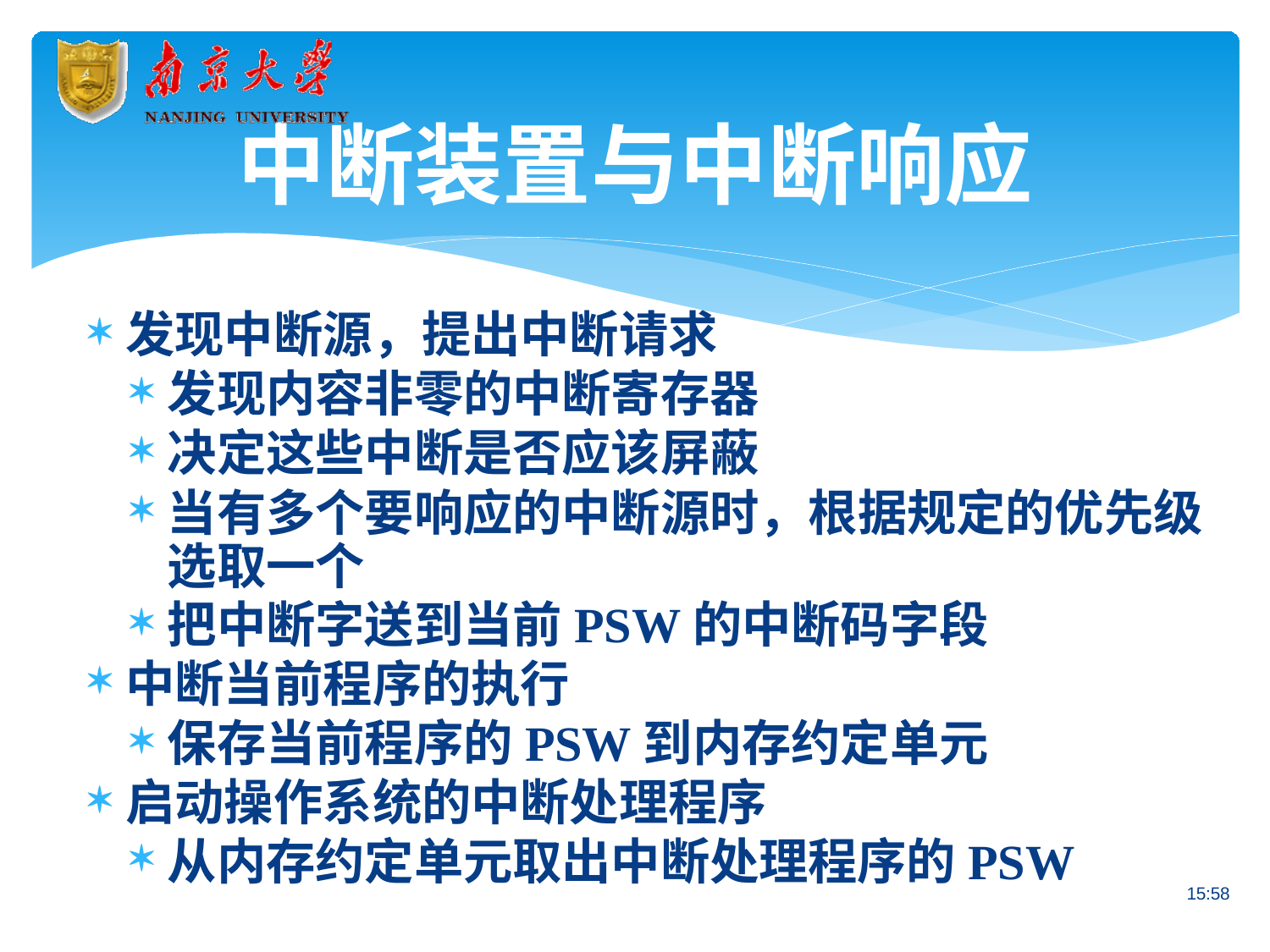

# 中断装置与中断响应
发现中断源，提出中断请求
发现内容非零的中断寄存器
决定这些中断是否应该屏蔽
当有多个要响应的中断源时，根据规定的优先级 选取一个
把中断字送到当前PSW的中断码字段
中断当前程序的执行
保存当前程序的PSW到内存约定单元
启动操作系统的中断处理程序
从内存约定单元取出中断处理程序的PSW
15:58